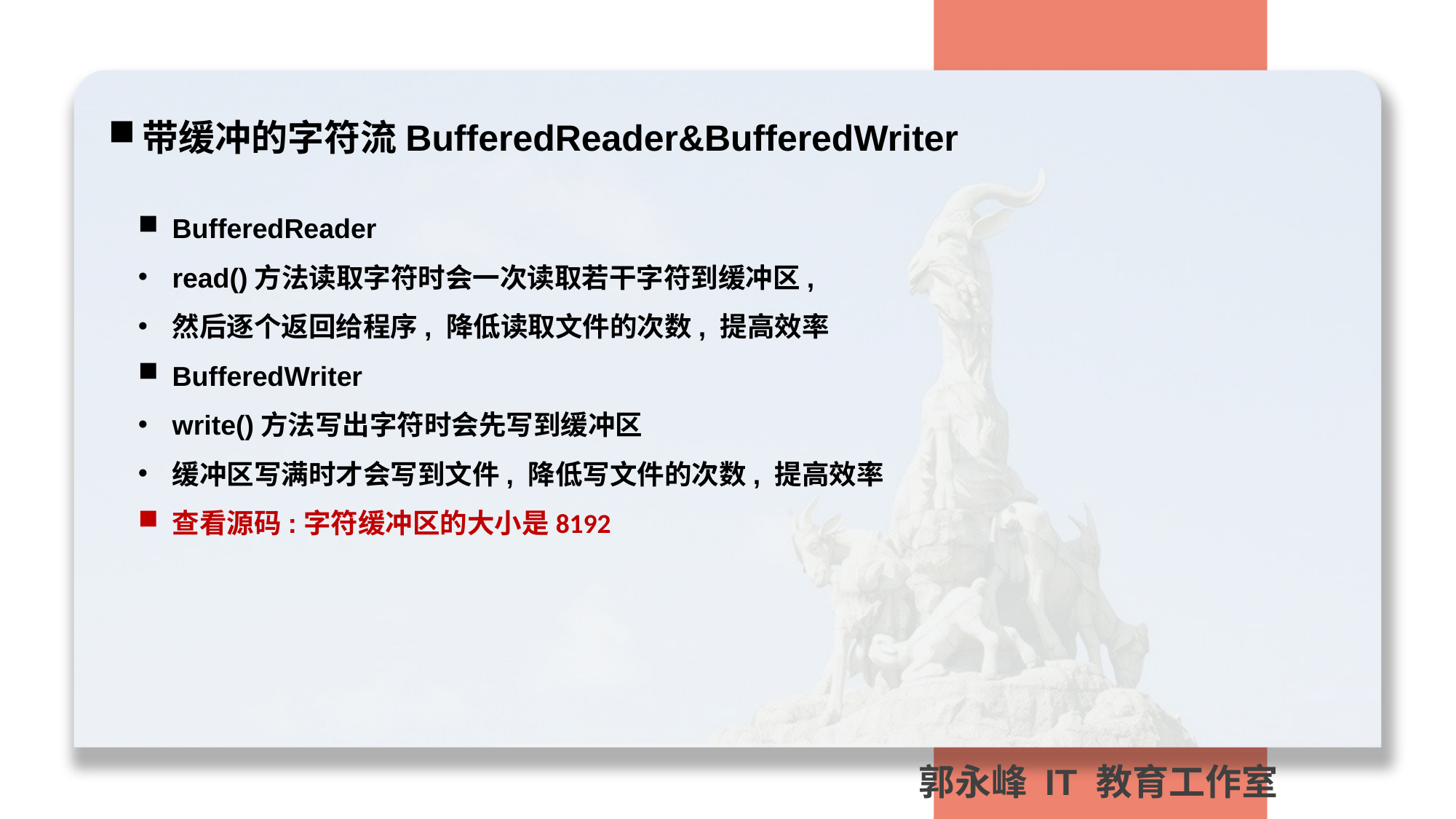

带缓冲的字符流BufferedReader&BufferedWriter
BufferedReader
read()方法读取字符时会一次读取若干字符到缓冲区,
然后逐个返回给程序, 降低读取文件的次数, 提高效率
BufferedWriter
write()方法写出字符时会先写到缓冲区
缓冲区写满时才会写到文件, 降低写文件的次数, 提高效率
查看源码:字符缓冲区的大小是8192